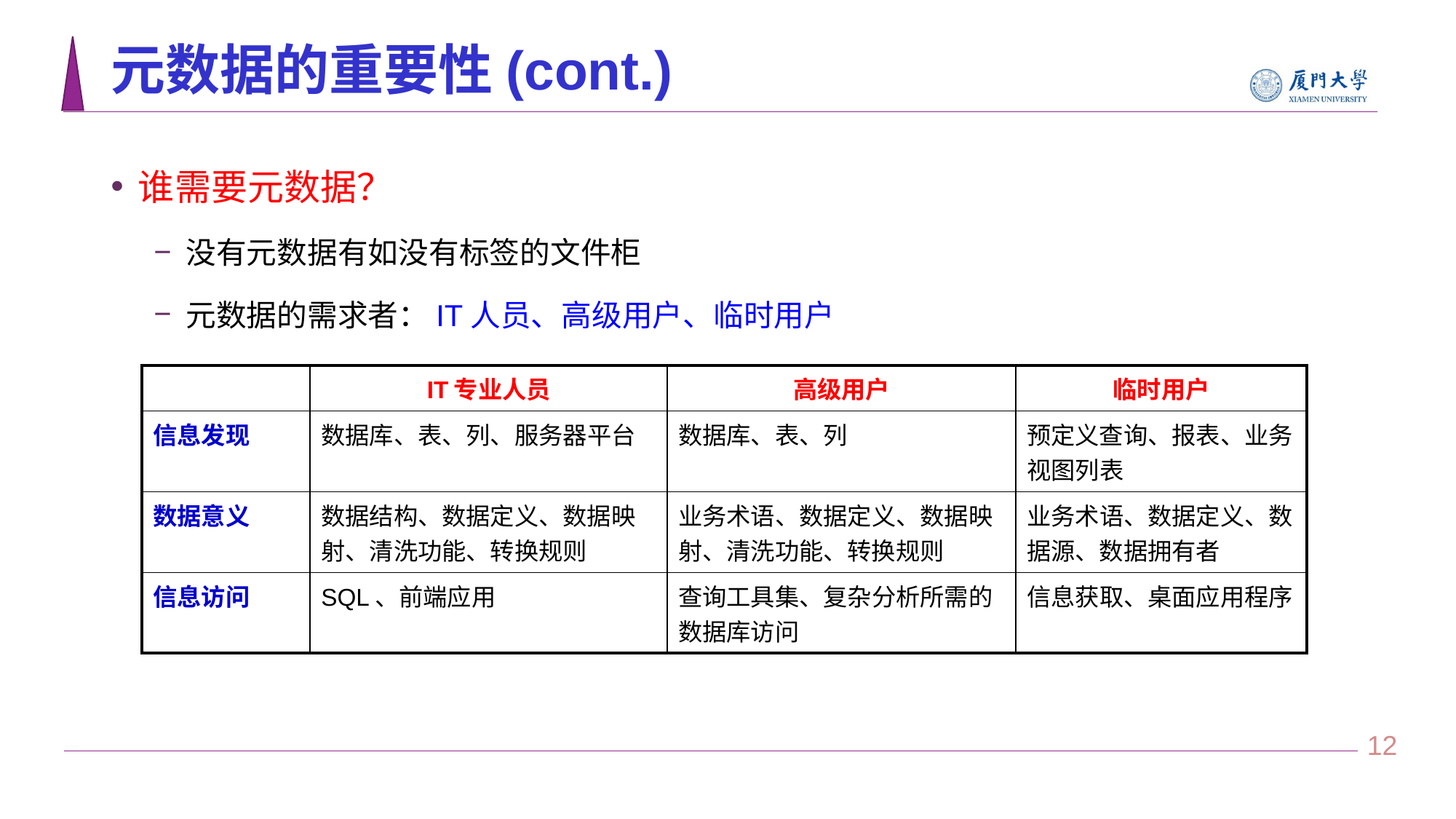

# 元数据的重要性(cont.)
谁需要元数据？
没有元数据有如没有标签的文件柜
元数据的需求者：IT人员、高级用户、临时用户

|  | IT专业人员 | 高级用户 | 临时用户 |
| --- | --- | --- | --- |
| 信息发现 | 数据库、表、列、服务器平台 | 数据库、表、列 | 预定义查询、报表、业务视图列表 |
| 数据意义 | 数据结构、数据定义、数据映射、清洗功能、转换规则 | 业务术语、数据定义、数据映射、清洗功能、转换规则 | 业务术语、数据定义、数据源、数据拥有者 |
| 信息访问 | SQL、前端应用 | 查询工具集、复杂分析所需的数据库访问 | 信息获取、桌面应用程序 |
12